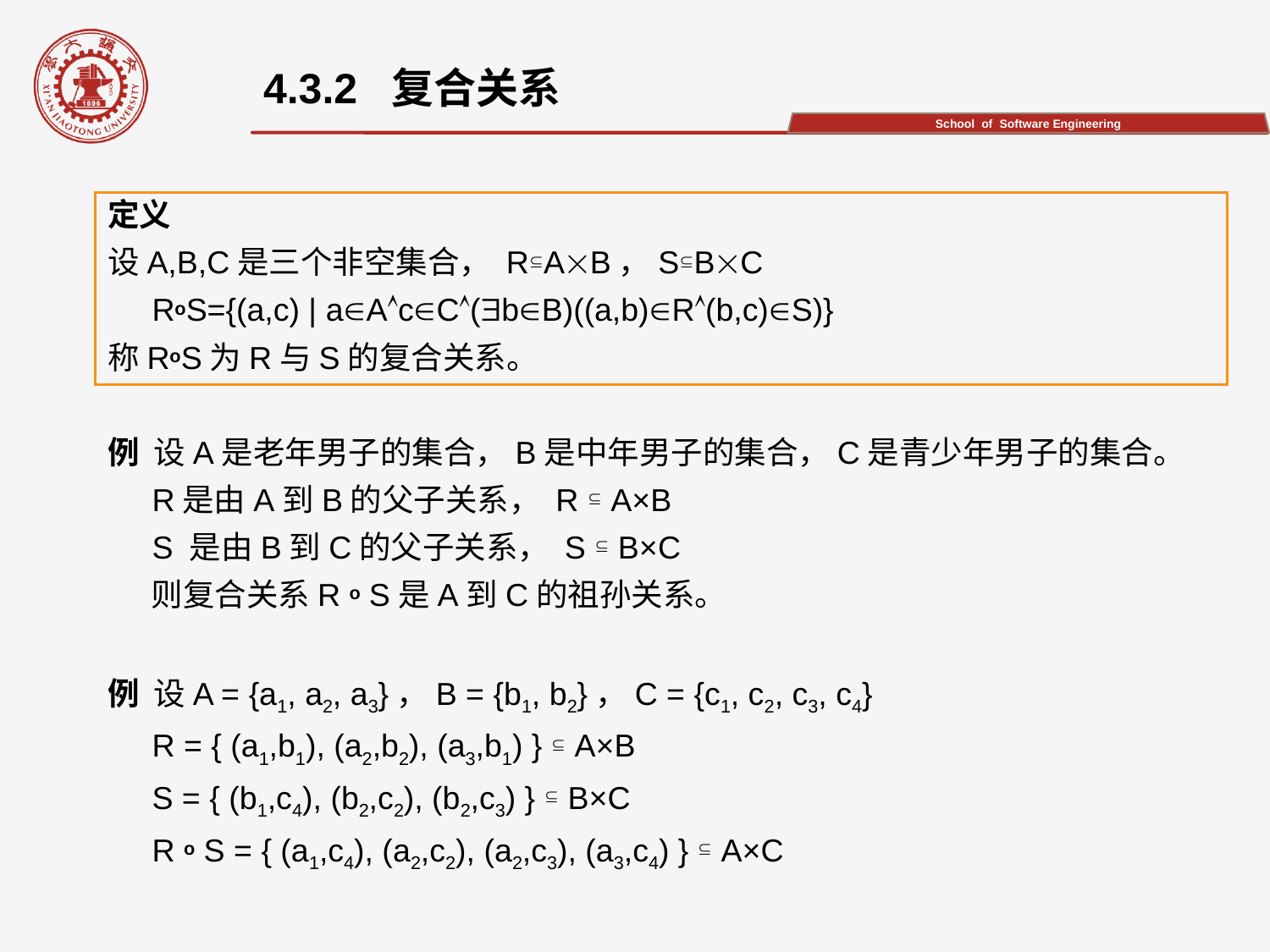

4.3.2  复合关系

定义
设A,B,C是三个非空集合， R⊆A×B，S⊆B×C
     RoS={(a,c) | a∈A∧c∈C∧(∃b∈B)((a,b)∈R∧(b,c)∈S)}
称RoS为R与S的复合关系。

例  设A是老年男子的集合，B是中年男子的集合，C是青少年男子的集合。
     R是由A到B的父子关系， R ⊆ A×B
     S 是由B到C的父子关系， S ⊆ B×C
     则复合关系R o S是A到C的祖孙关系。

例  设A = {a1, a2, a3}，B = {b1, b2}，C = {c1, c2, c3, c4}
     R = { (a1,b1), (a2,b2), (a3,b1) } ⊆ A×B
     S = { (b1,c4), (b2,c2), (b2,c3) } ⊆ B×C
     R o S = { (a1,c4), (a2,c2), (a2,c3), (a3,c4) } ⊆ A×C